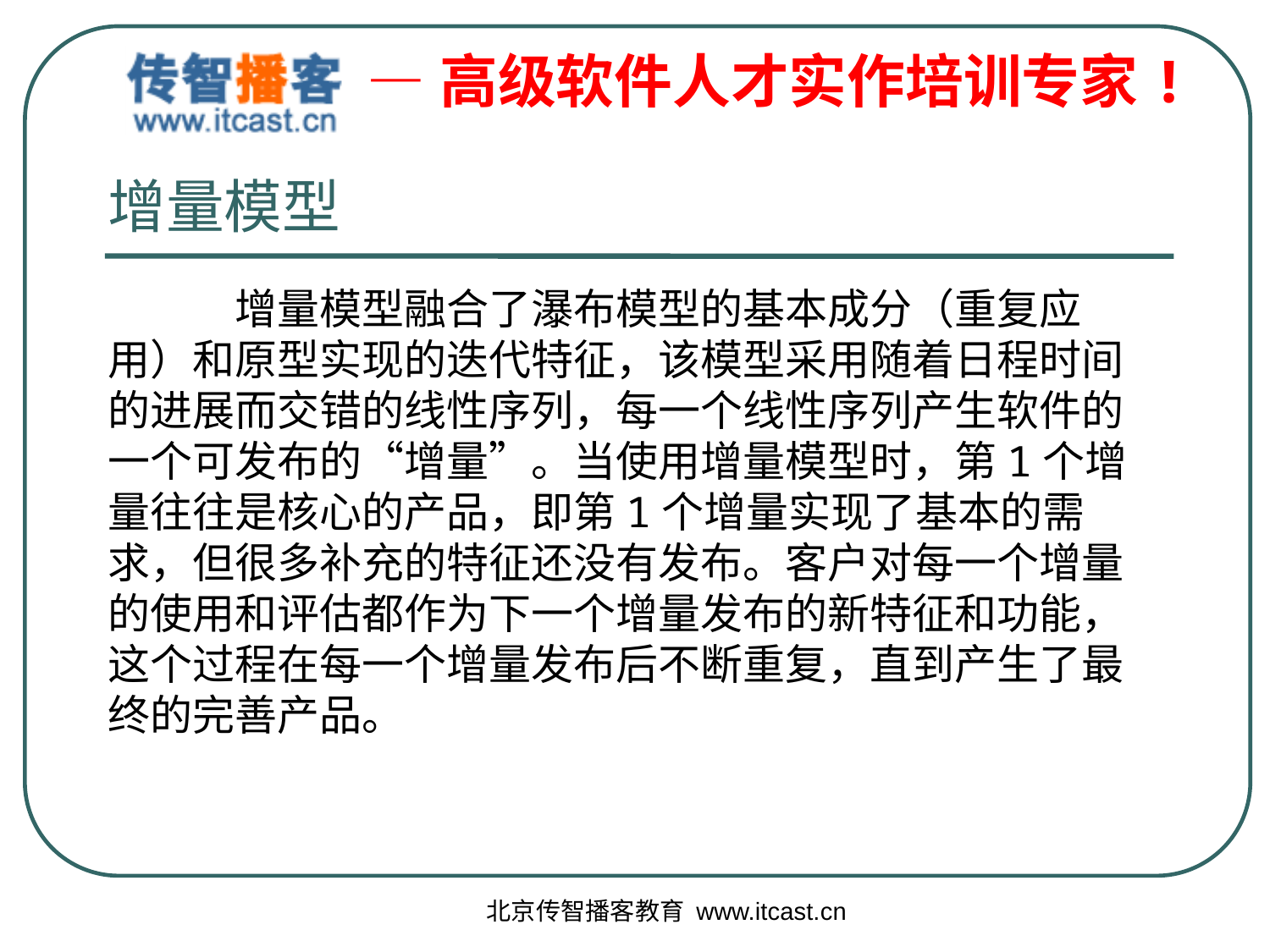

# 增量模型
	增量模型融合了瀑布模型的基本成分（重复应用）和原型实现的迭代特征，该模型采用随着日程时间的进展而交错的线性序列，每一个线性序列产生软件的一个可发布的“增量”。当使用增量模型时，第1个增量往往是核心的产品，即第1个增量实现了基本的需求，但很多补充的特征还没有发布。客户对每一个增量的使用和评估都作为下一个增量发布的新特征和功能，这个过程在每一个增量发布后不断重复，直到产生了最终的完善产品。
北京传智播客教育 www.itcast.cn